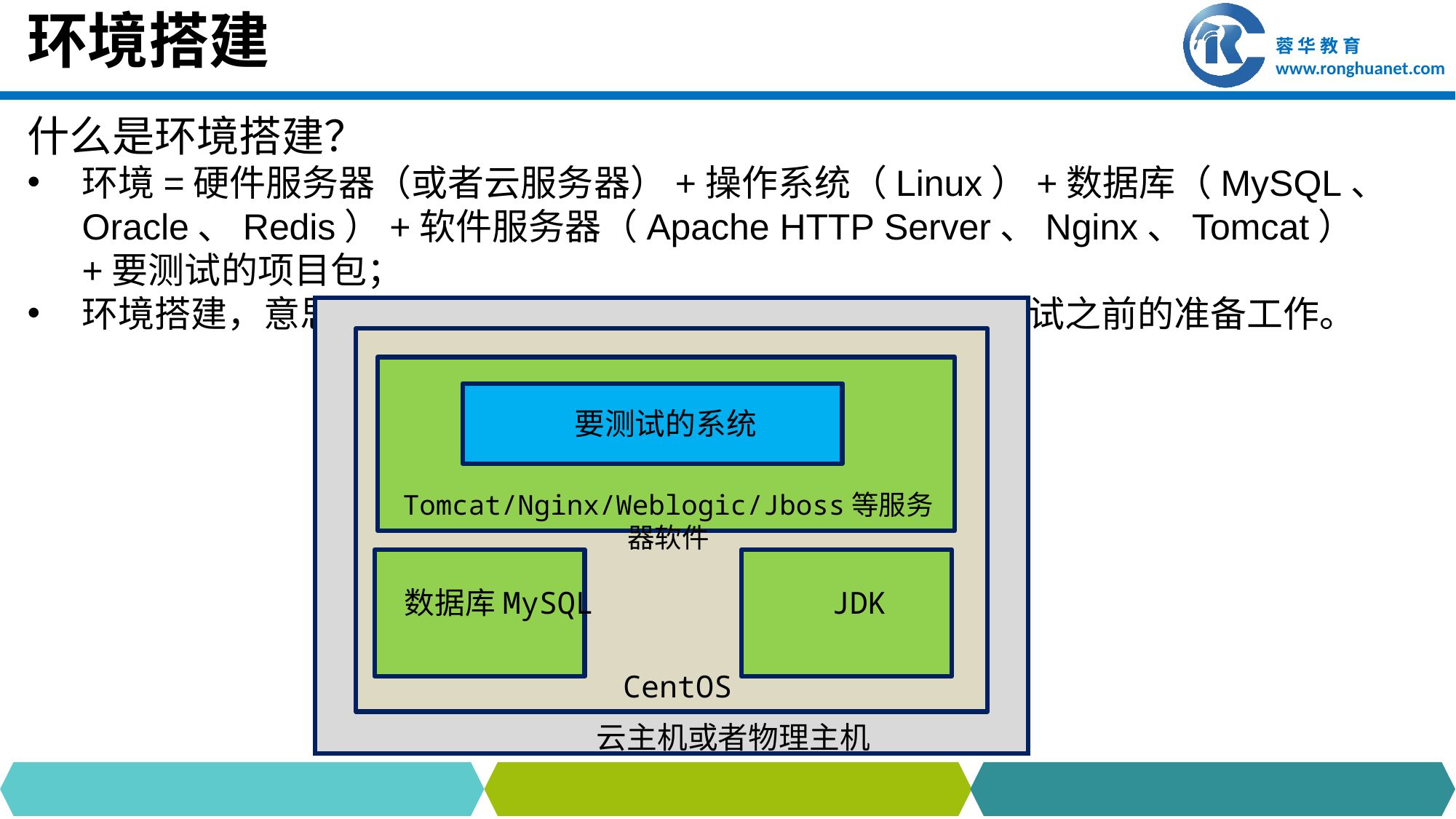

# 环境搭建
什么是环境搭建？
环境=硬件服务器（或者云服务器）+操作系统（Linux）+数据库（MySQL、Oracle、Redis）+软件服务器（Apache HTTP Server、Nginx、Tomcat）+要测试的项目包；
环境搭建，意思就是把要测试的系统运行起来，属于执行测试之前的准备工作。

要测试的系统
Tomcat/Nginx/Weblogic/Jboss等服务器软件

数据库MySQL
JDK
CentOS
云主机或者物理主机